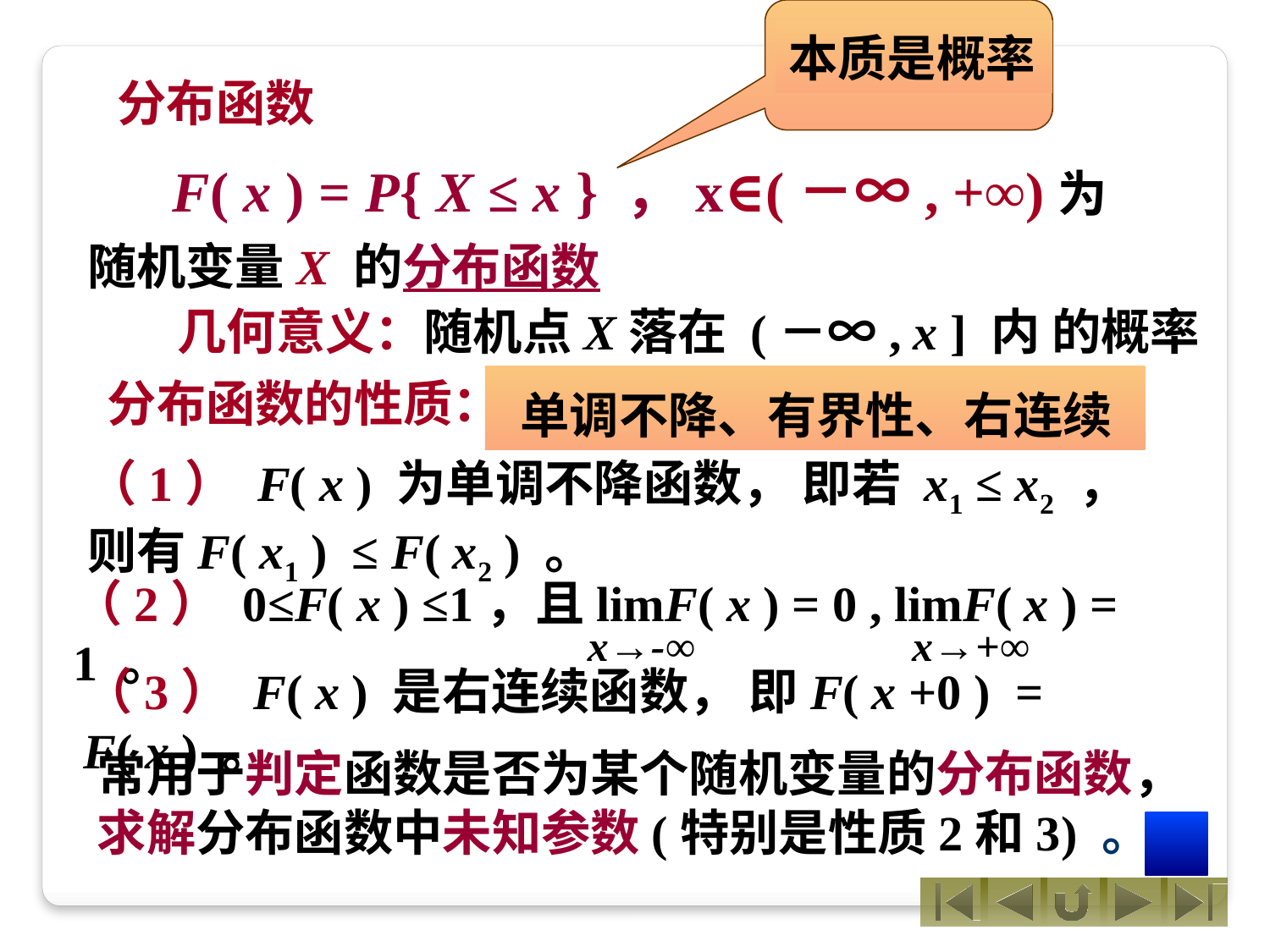

本质是概率
分布函数
      F( x ) = P{ X ≤ x } ，x∈(－∞, +∞)为随机变量X 的分布函数
几何意义：随机点X落在 (－∞, x ] 内 的概率
分布函数的性质：
 单调不降、有界性、右连续
（1） F( x ) 为单调不降函数， 即若 x1 ≤ x2 ，则有F( x1 )  ≤ F( x2 ) 。
（2） 0≤F( x ) ≤1，且limF( x ) = 0 , limF( x ) = 1 。
x→-∞
x→+∞
（3） F( x ) 是右连续函数， 即F( x +0 )  = F( x ) 。
常用于判定函数是否为某个随机变量的分布函数，
求解分布函数中未知参数(特别是性质2和3) 。